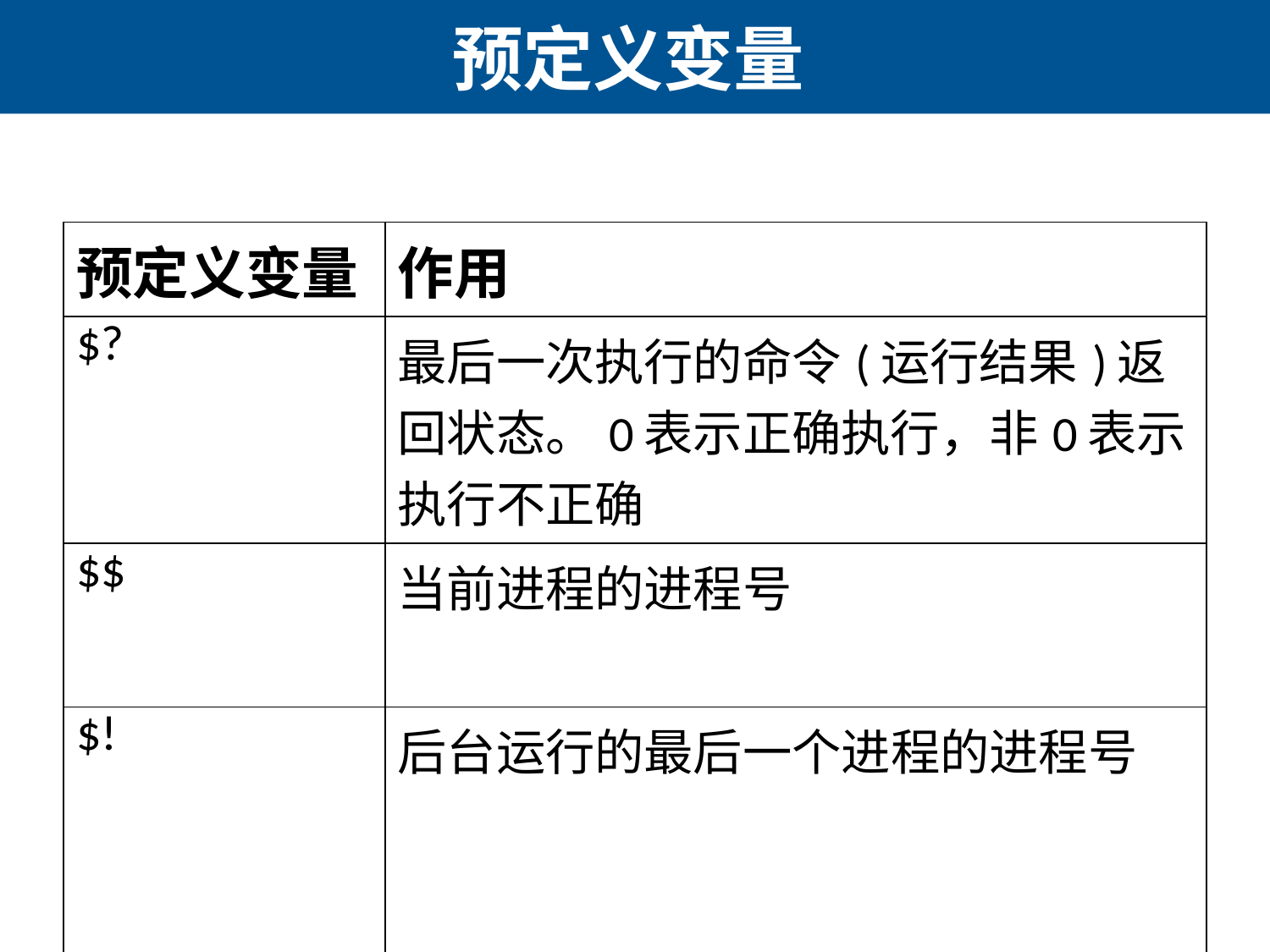

# 预定义变量
| 预定义变量 | 作用 |
| --- | --- |
| $? | 最后一次执行的命令(运行结果)返回状态。0表示正确执行，非0表示执行不正确 |
| $$ | 当前进程的进程号 |
| $! | 后台运行的最后一个进程的进程号 |